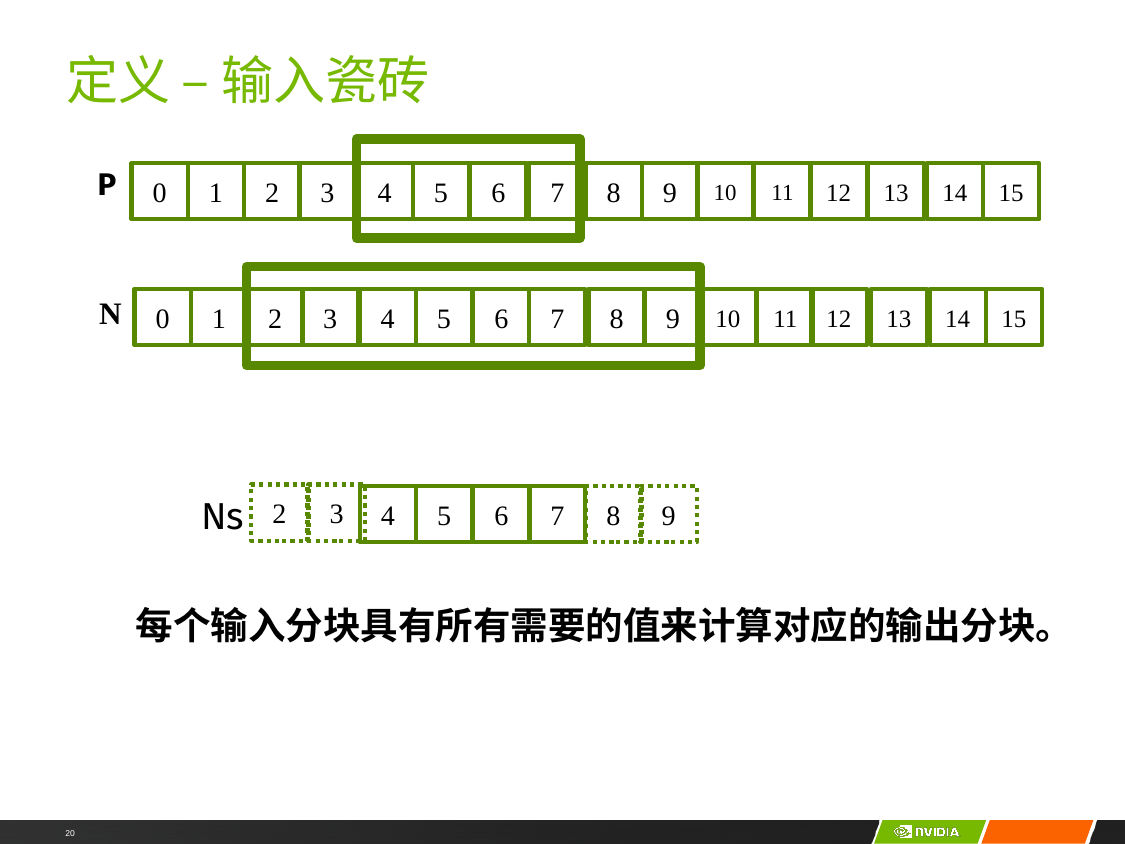

# 定义 – 输入瓷砖

P
0
1
2
3
4
5
6
7
8
9
10
11
12
13
14
15

N
0
1
2
3
4
5
6
8
9
10
11
13
14
15
7
12
2
3
4
5
6
7
8
9
Ns
每个输入分块具有所有需要的值来计算对应的输出分块。